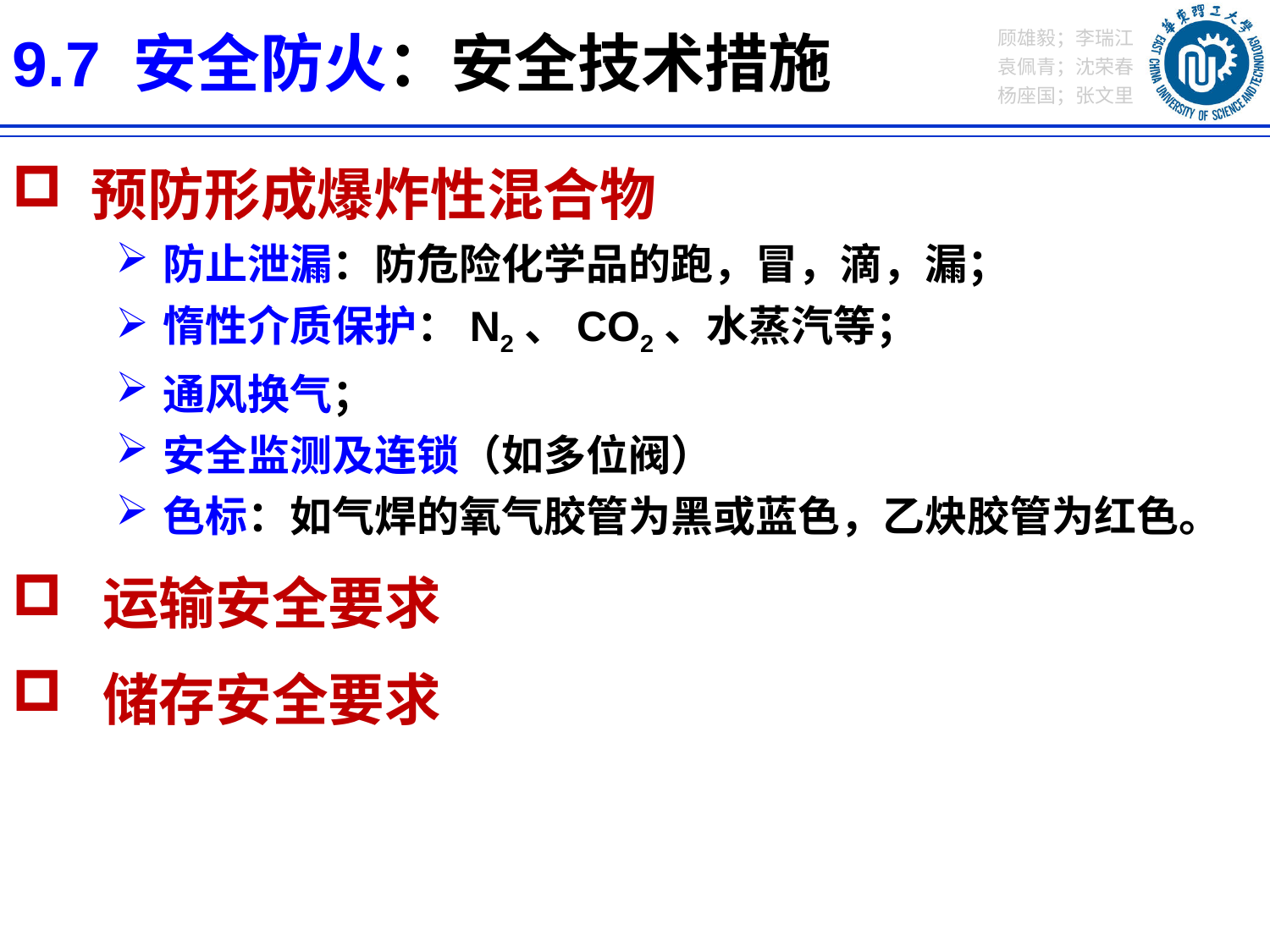

9.7 安全防火：安全技术措施
 预防形成爆炸性混合物
防止泄漏：防危险化学品的跑，冒，滴，漏；
惰性介质保护：N2、CO2、水蒸汽等；
通风换气；
安全监测及连锁（如多位阀）
色标：如气焊的氧气胶管为黑或蓝色，乙炔胶管为红色。
 运输安全要求
 储存安全要求